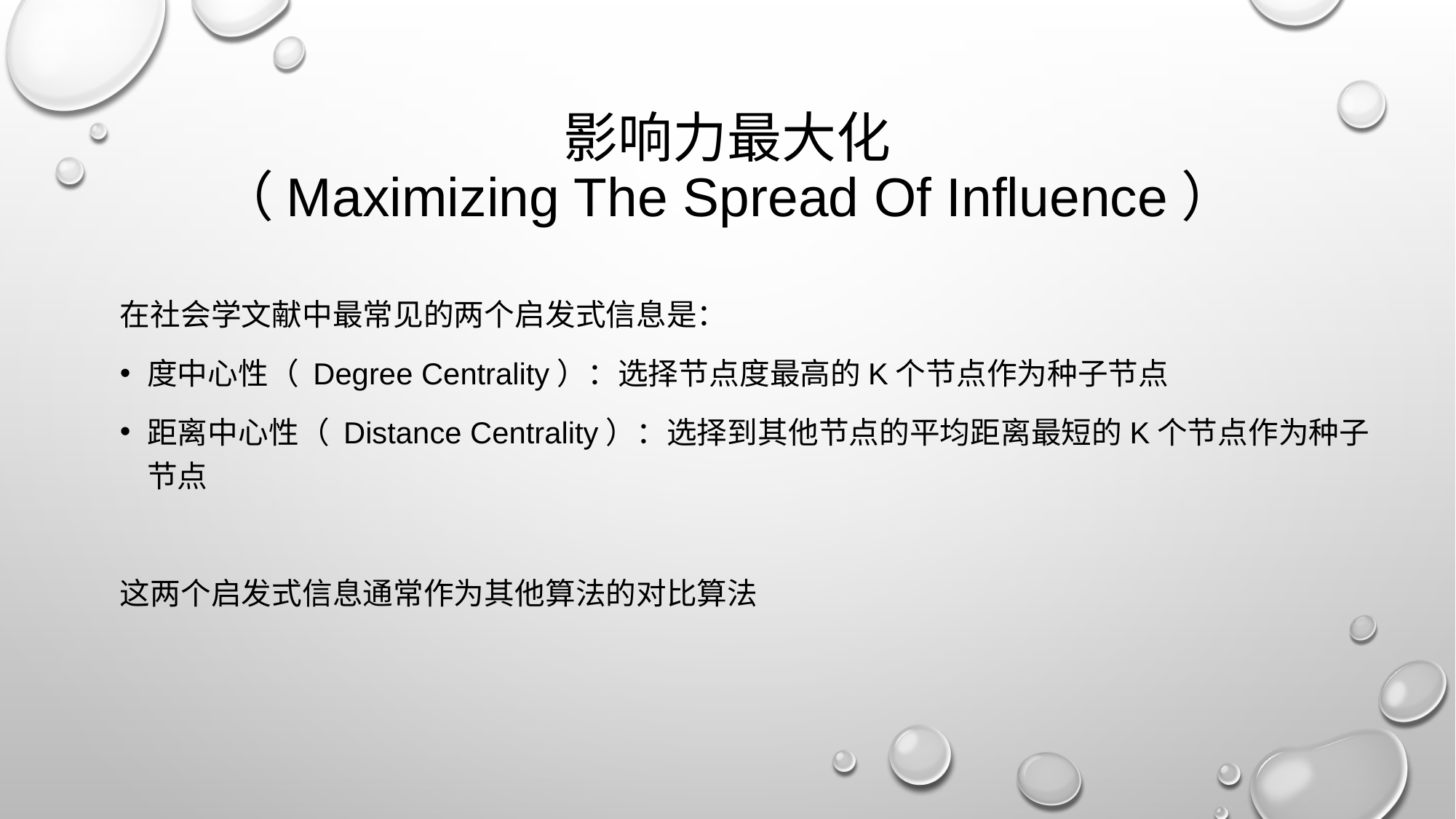

# 影响力最大化 （Maximizing The Spread Of Influence）
在社会学文献中最常见的两个启发式信息是：
度中心性（ Degree Centrality）：选择节点度最高的k个节点作为种子节点
距离中心性（ Distance Centrality）：选择到其他节点的平均距离最短的k个节点作为种子节点

这两个启发式信息通常作为其他算法的对比算法